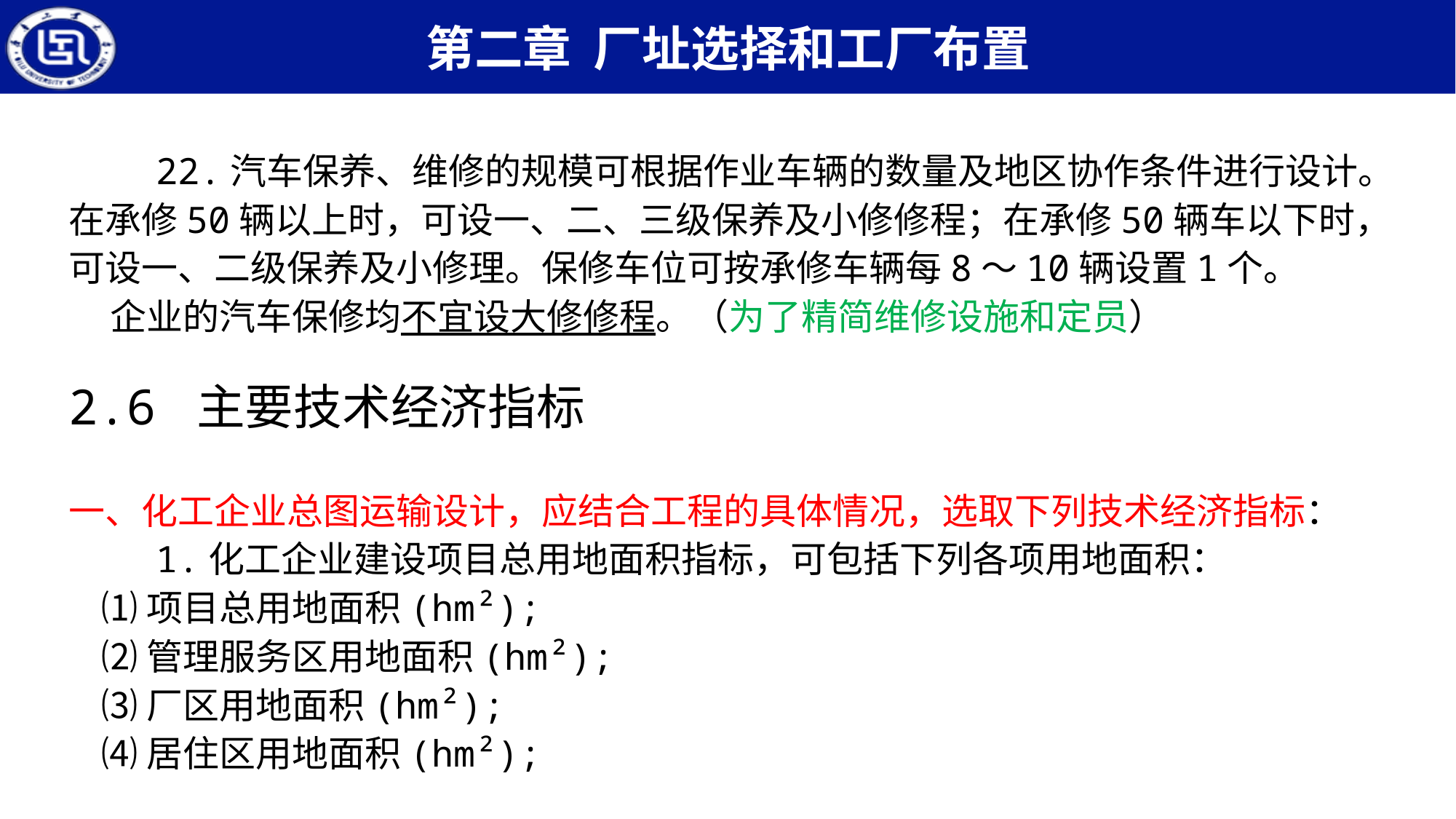

22.汽车保养、维修的规模可根据作业车辆的数量及地区协作条件进行设计。在承修50辆以上时，可设一、二、三级保养及小修修程；在承修50辆车以下时，可设一、二级保养及小修理。保修车位可按承修车辆每8～10辆设置1个。
    企业的汽车保修均不宜设大修修程。（为了精简维修设施和定员）

2.6 主要技术经济指标

一、化工企业总图运输设计，应结合工程的具体情况，选取下列技术经济指标：
    1.化工企业建设项目总用地面积指标，可包括下列各项用地面积：
    ⑴项目总用地面积(hm²);
    ⑵管理服务区用地面积(hm²);
    ⑶厂区用地面积(hm²);
    ⑷居住区用地面积(hm²);